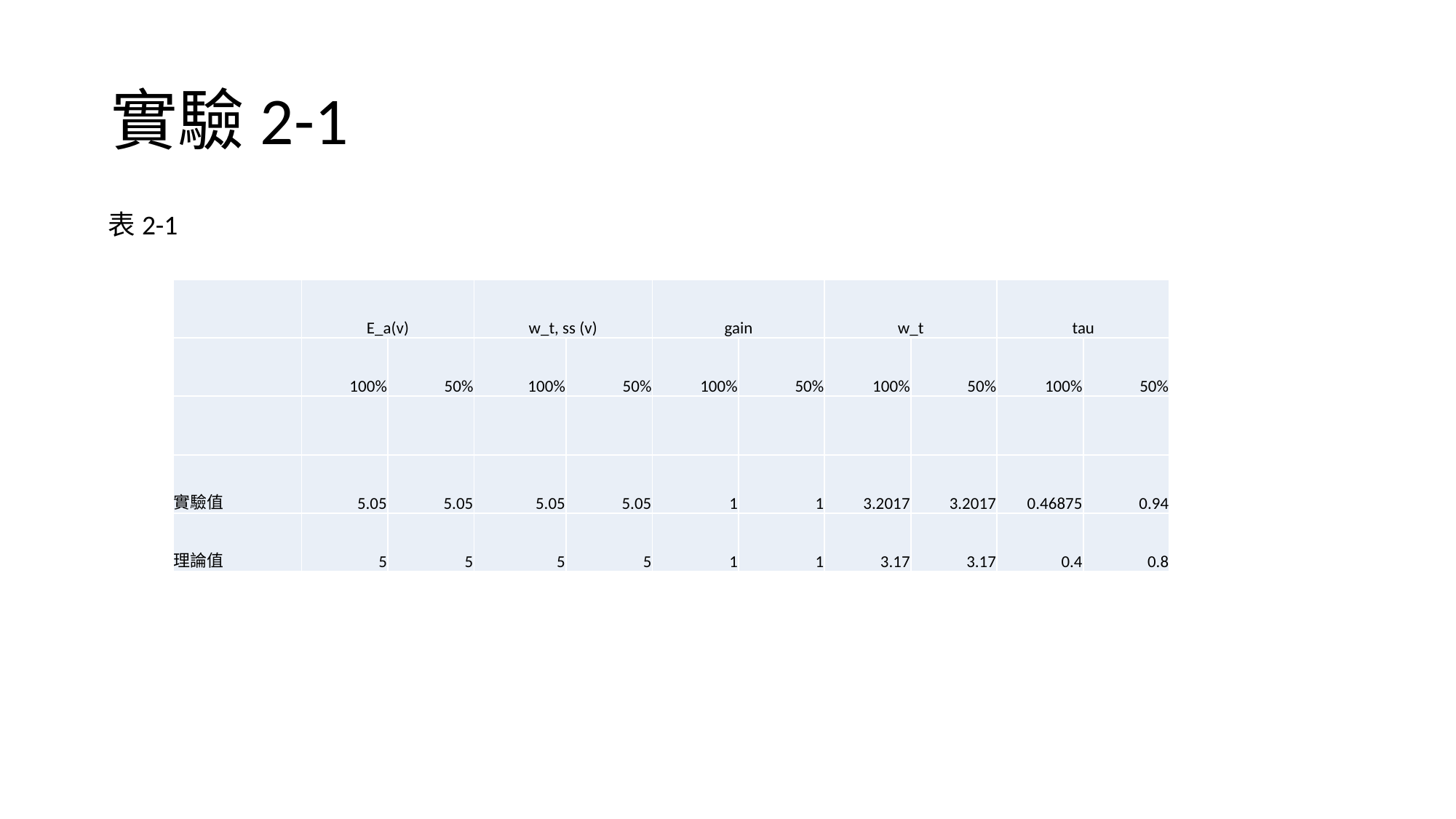

# 實驗2-1
表2-1
|  | E\_a(v) |  | w\_t, ss (v) |  | gain |  | w\_t |  | tau |  |
| --- | --- | --- | --- | --- | --- | --- | --- | --- | --- | --- |
|  | 100% | 50% | 100% | 50% | 100% | 50% | 100% | 50% | 100% | 50% |
|  |  |  |  |  |  |  |  |  |  |  |
| 實驗值 | 5.05 | 5.05 | 5.05 | 5.05 | 1 | 1 | 3.2017 | 3.2017 | 0.46875 | 0.94 |
| 理論值 | 5 | 5 | 5 | 5 | 1 | 1 | 3.17 | 3.17 | 0.4 | 0.8 |